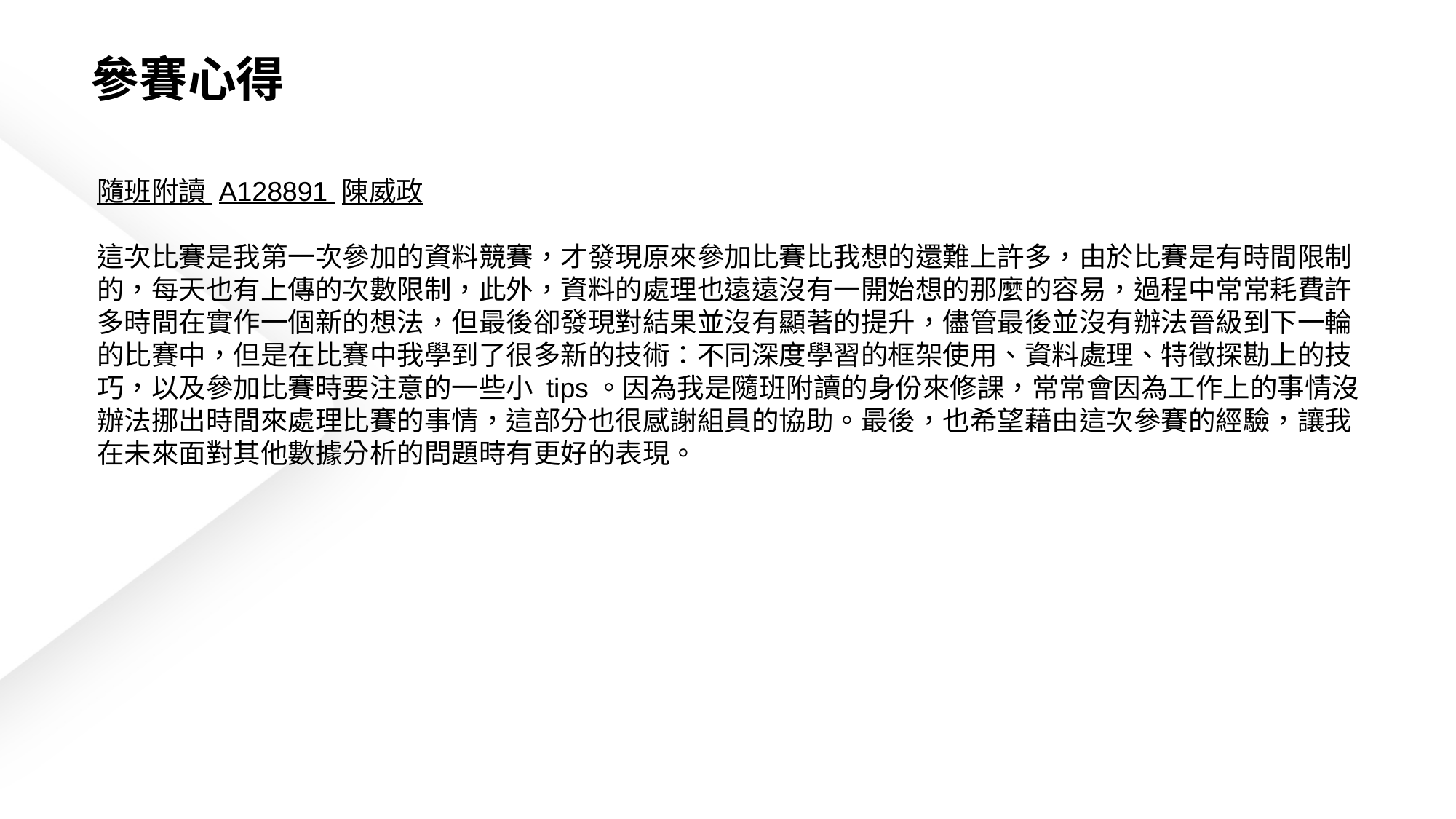

參賽心得
隨班附讀 A128891 陳威政

這次比賽是我第一次參加的資料競賽，才發現原來參加比賽比我想的還難上許多，由於比賽是有時間限制的，每天也有上傳的次數限制，此外，資料的處理也遠遠沒有一開始想的那麼的容易，過程中常常耗費許多時間在實作一個新的想法，但最後卻發現對結果並沒有顯著的提升，儘管最後並沒有辦法晉級到下一輪的比賽中，但是在比賽中我學到了很多新的技術：不同深度學習的框架使用、資料處理、特徵探勘上的技巧，以及參加比賽時要注意的一些小 tips。因為我是隨班附讀的身份來修課，常常會因為工作上的事情沒辦法挪出時間來處理比賽的事情，這部分也很感謝組員的協助。最後，也希望藉由這次參賽的經驗，讓我在未來面對其他數據分析的問題時有更好的表現。